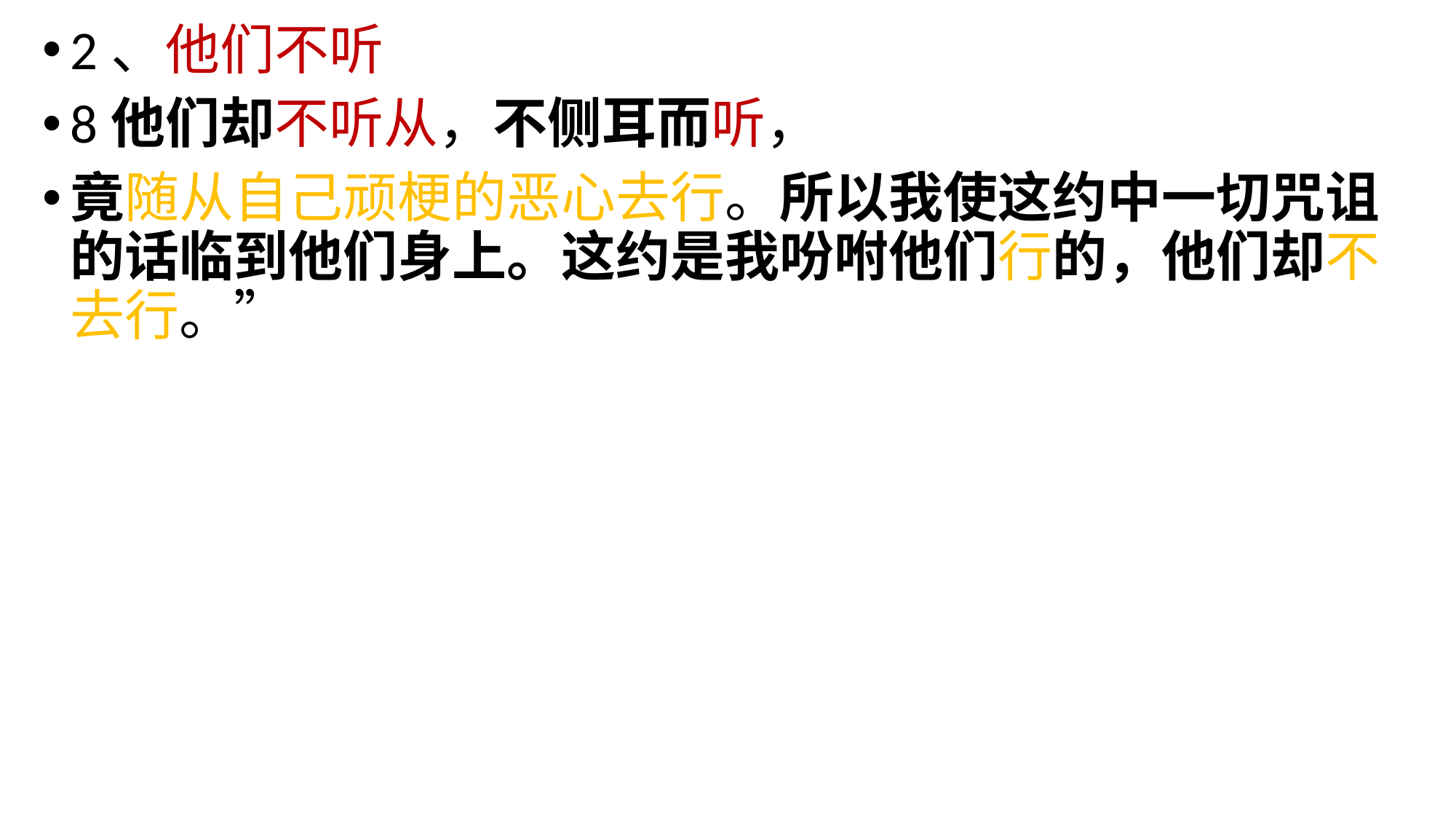

2、他们不听
8他们却不听从，不侧耳而听，
竟随从自己顽梗的恶心去行。所以我使这约中一切咒诅的话临到他们身上。这约是我吩咐他们行的，他们却不去行。”